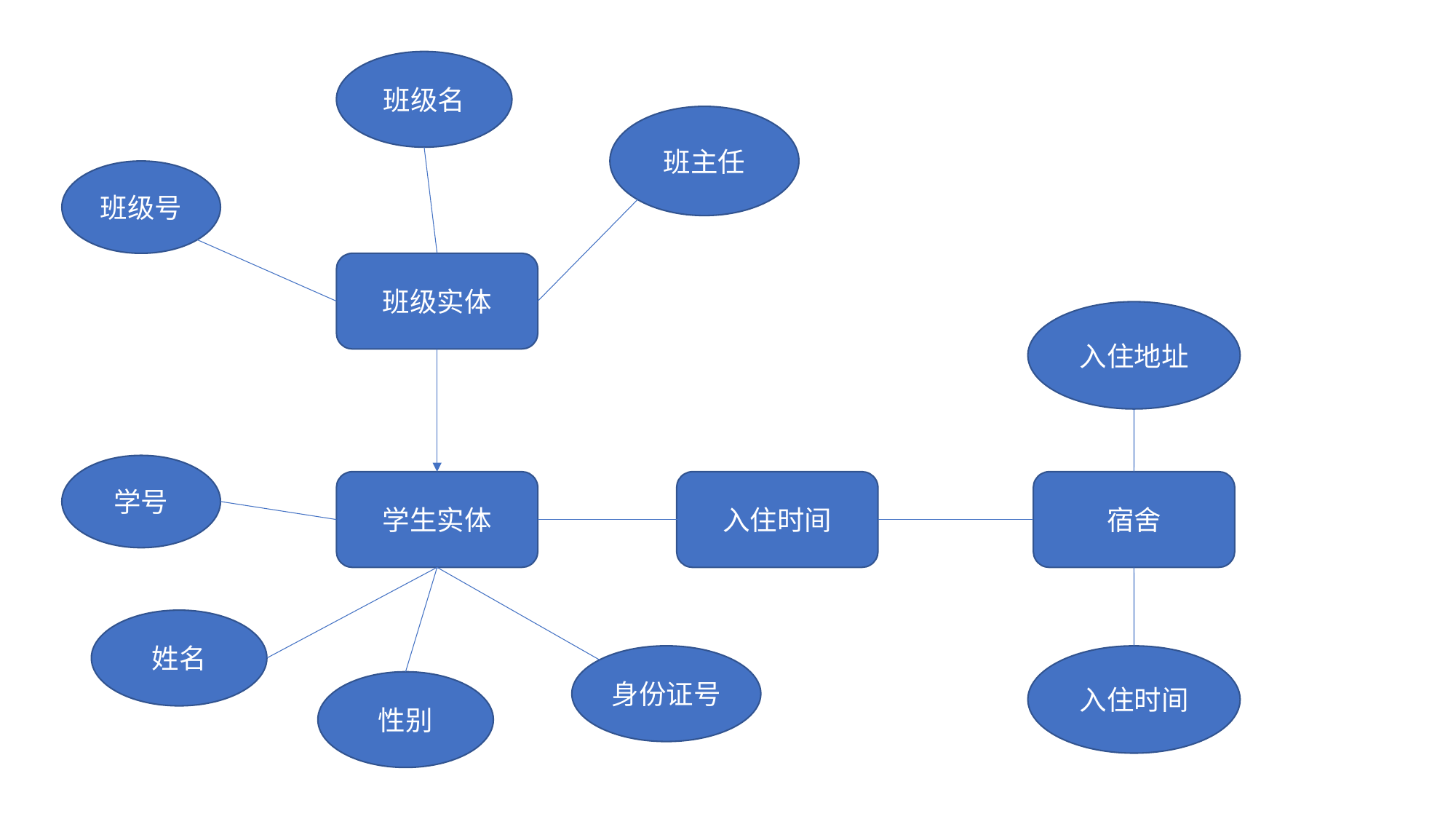

班级名
班主任
班级号
班级实体
入住地址
学号
学生实体
入住时间
宿舍
姓名
身份证号
入住时间
性别